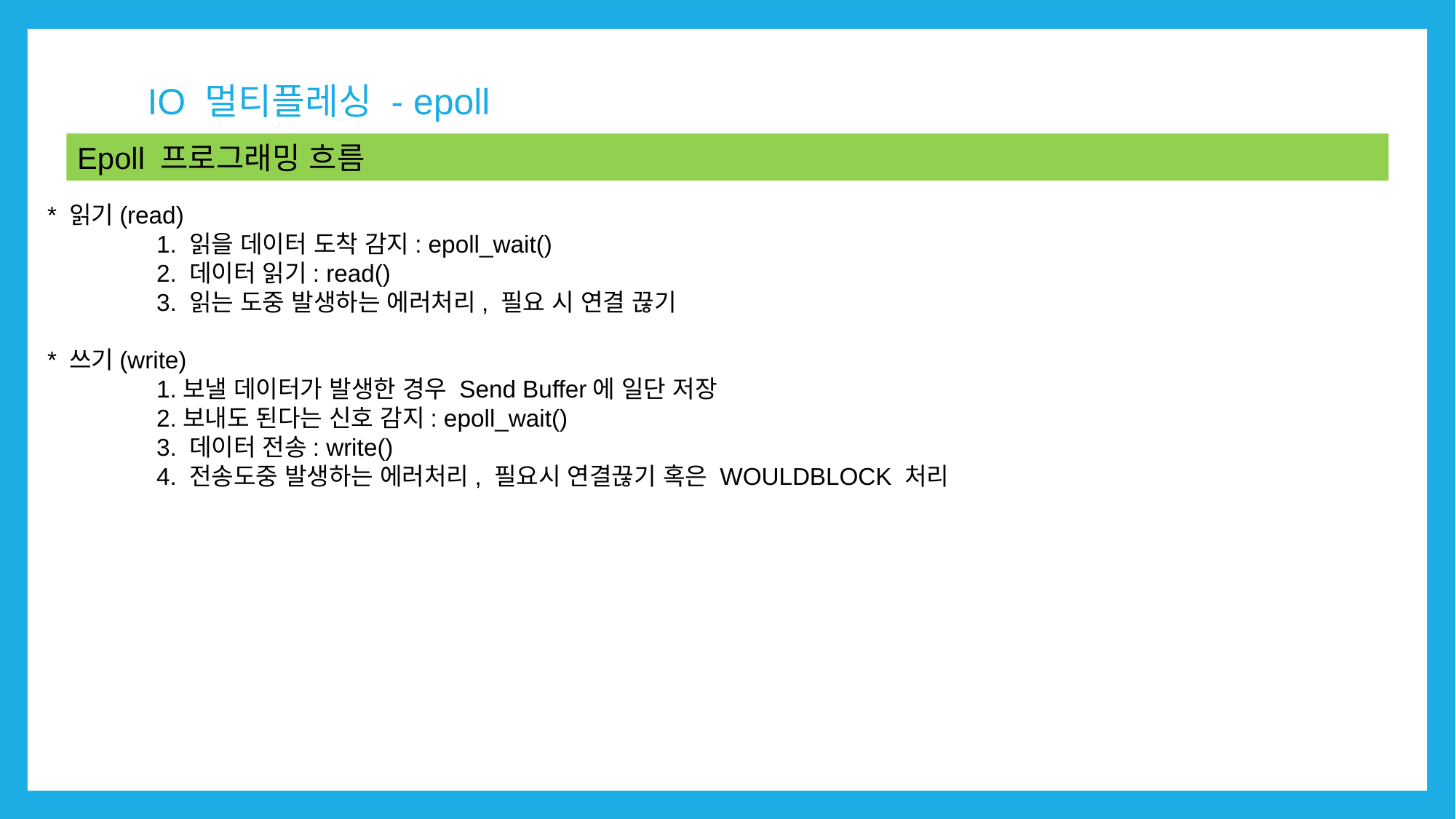

IO 멀티플레싱 - epoll
Epoll 프로그래밍 흐름
* 읽기(read)
	1. 읽을 데이터 도착 감지: epoll_wait()
	2. 데이터 읽기: read()
	3. 읽는 도중 발생하는 에러처리, 필요 시 연결 끊기

* 쓰기(write)
	1.보낼 데이터가 발생한 경우 Send Buffer에 일단 저장
	2.보내도 된다는 신호 감지: epoll_wait()
	3. 데이터 전송: write()
	4. 전송도중 발생하는 에러처리, 필요시 연결끊기 혹은 WOULDBLOCK 처리